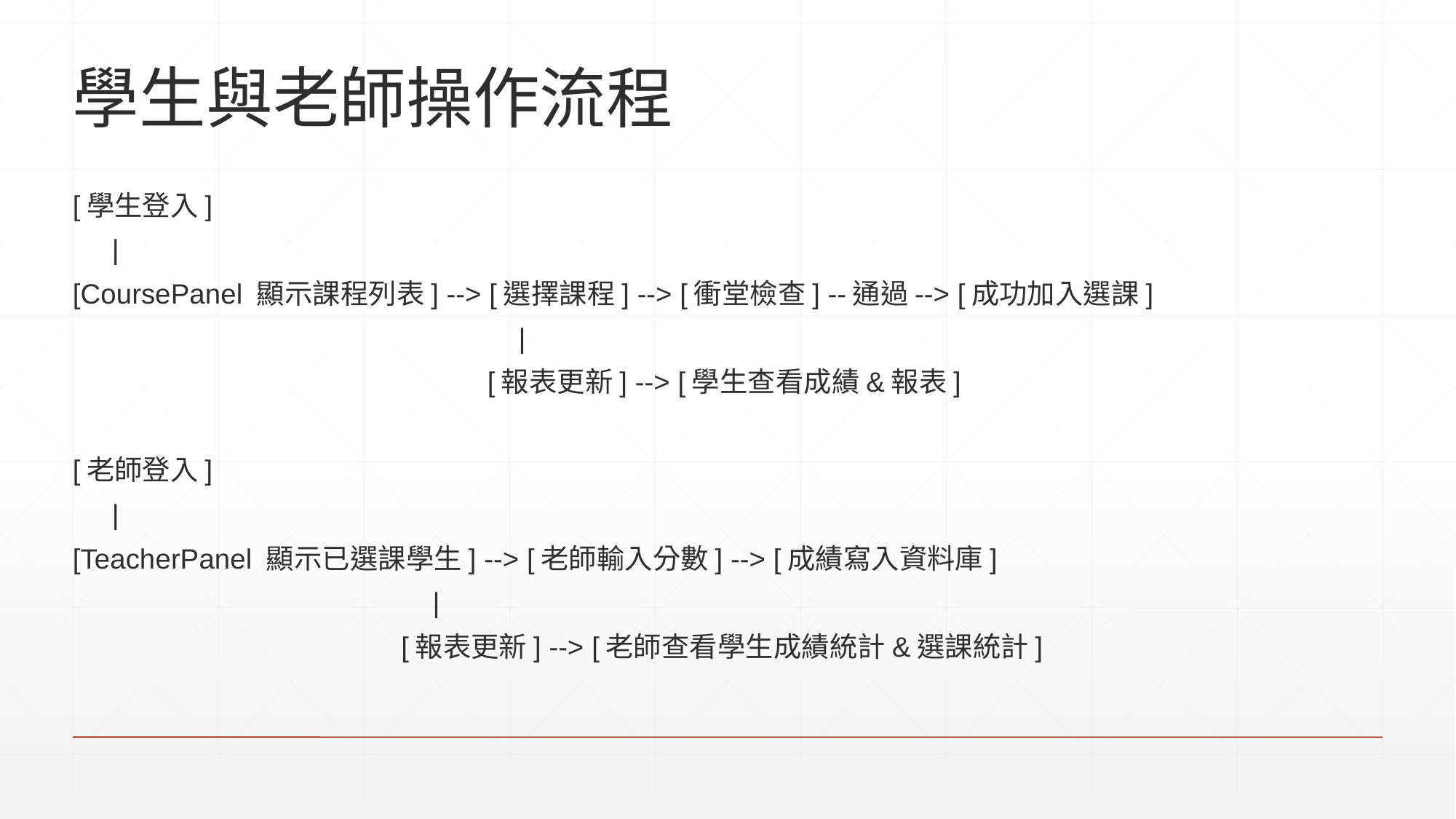

# 學生與老師操作流程
[學生登入]
     |
[CoursePanel 顯示課程列表] --> [選擇課程] --> [衝堂檢查] --通過--> [成功加入選課]
                                                         |
                                                     [報表更新] --> [學生查看成績&報表]

[老師登入]
     |
[TeacherPanel 顯示已選課學生] --> [老師輸入分數] --> [成績寫入資料庫]
                                              |
                                          [報表更新] --> [老師查看學生成績統計&選課統計]